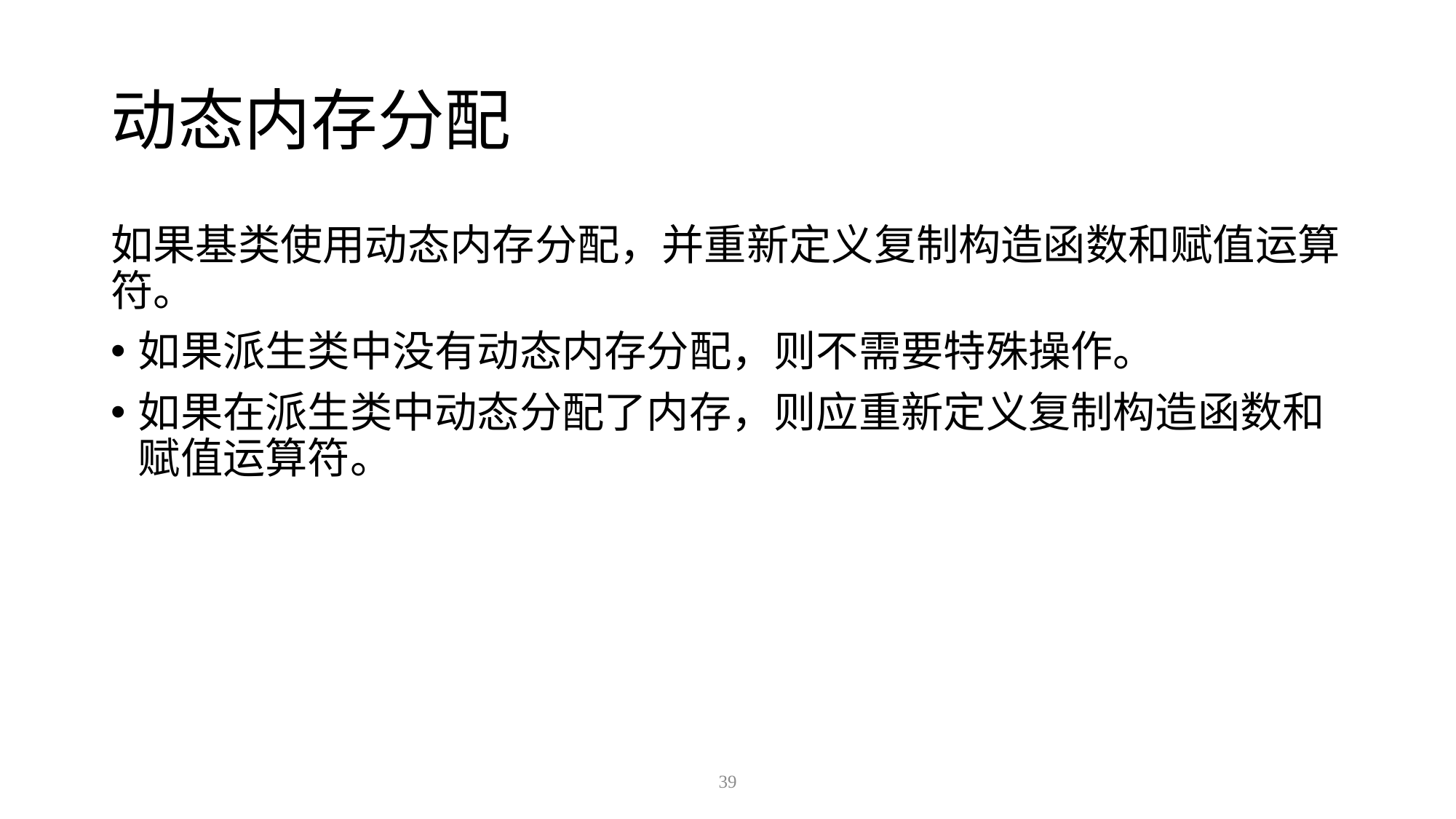

# 动态内存分配
如果基类使用动态内存分配，并重新定义复制构造函数和赋值运算符。
如果派生类中没有动态内存分配，则不需要特殊操作。
如果在派生类中动态分配了内存，则应重新定义复制构造函数和赋值运算符。
39